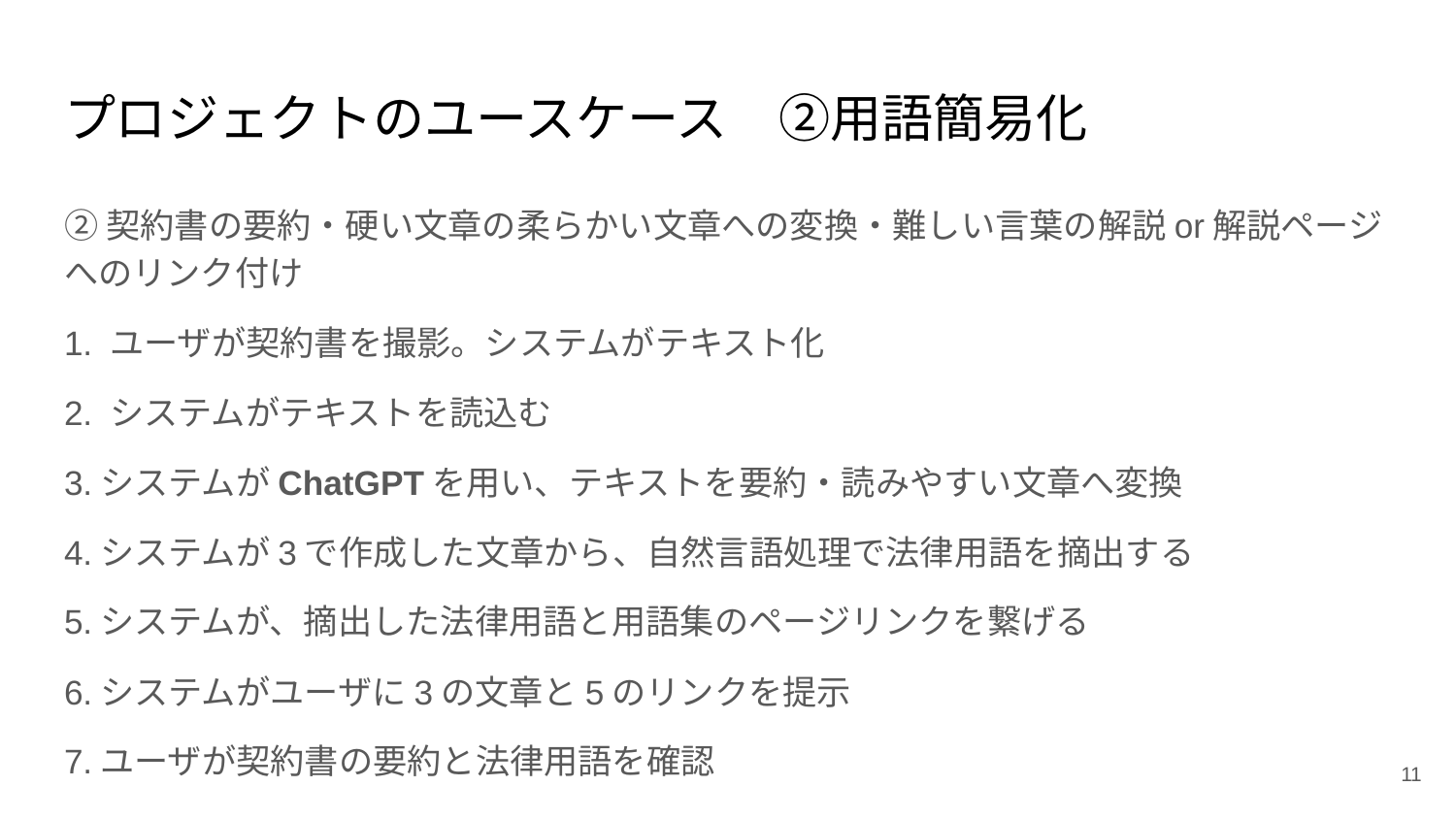

# プロジェクトのユースケース　②用語簡易化

②契約書の要約・硬い文章の柔らかい文章への変換・難しい言葉の解説or解説ページへのリンク付け
1. ユーザが契約書を撮影。システムがテキスト化
2. システムがテキストを読込む
3.システムがChatGPTを用い、テキストを要約・読みやすい文章へ変換
4.システムが3で作成した文章から、自然言語処理で法律用語を摘出する
5.システムが、摘出した法律用語と用語集のページリンクを繋げる
6.システムがユーザに3の文章と5のリンクを提示
7.ユーザが契約書の要約と法律用語を確認
11